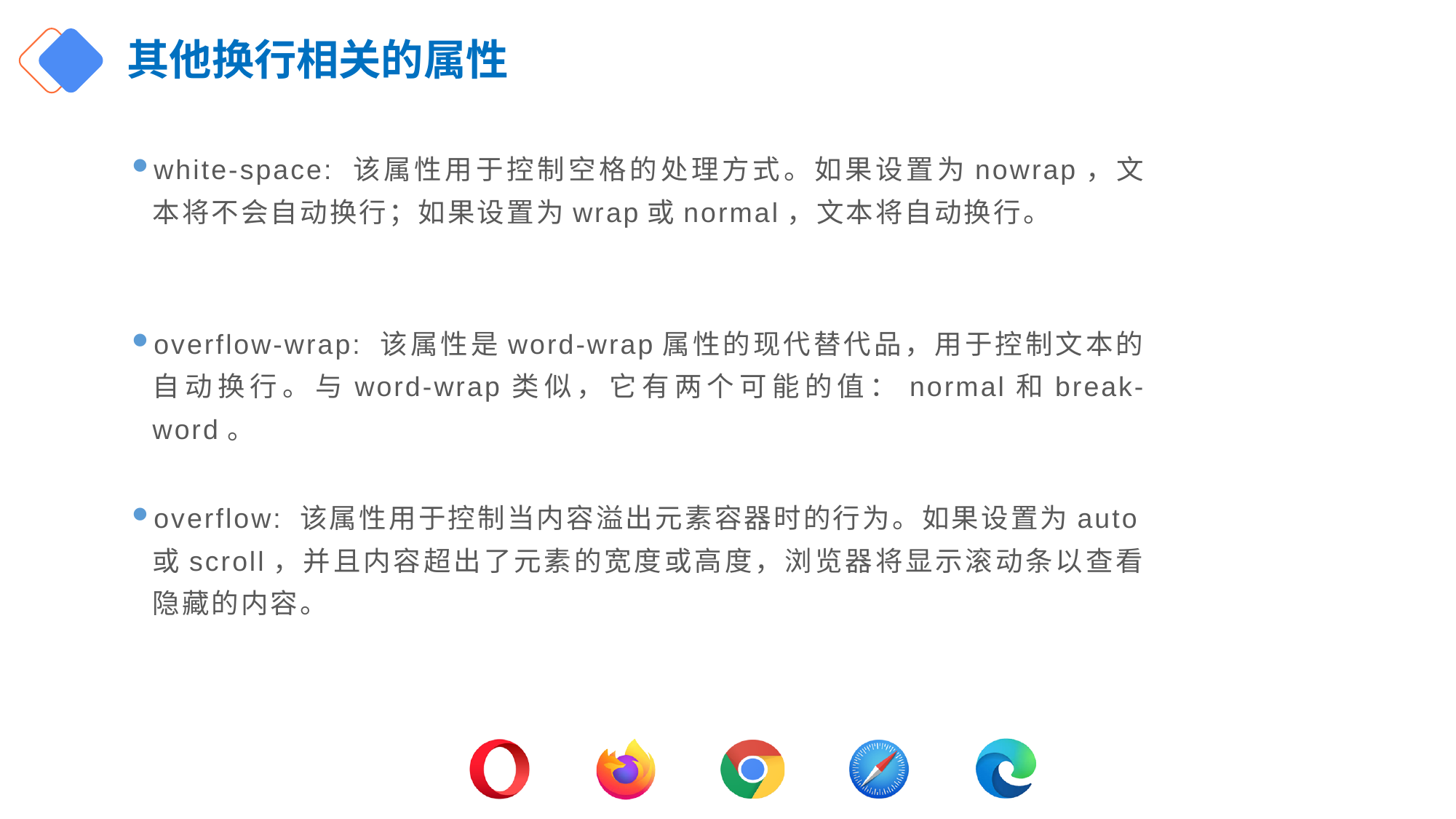

# 其他换行相关的属性
white-space: 该属性用于控制空格的处理方式。如果设置为nowrap，文本将不会自动换行；如果设置为wrap或normal，文本将自动换行。
overflow-wrap: 该属性是word-wrap属性的现代替代品，用于控制文本的自动换行。与word-wrap类似，它有两个可能的值：normal和break-word。
overflow: 该属性用于控制当内容溢出元素容器时的行为。如果设置为auto或scroll，并且内容超出了元素的宽度或高度，浏览器将显示滚动条以查看隐藏的内容。